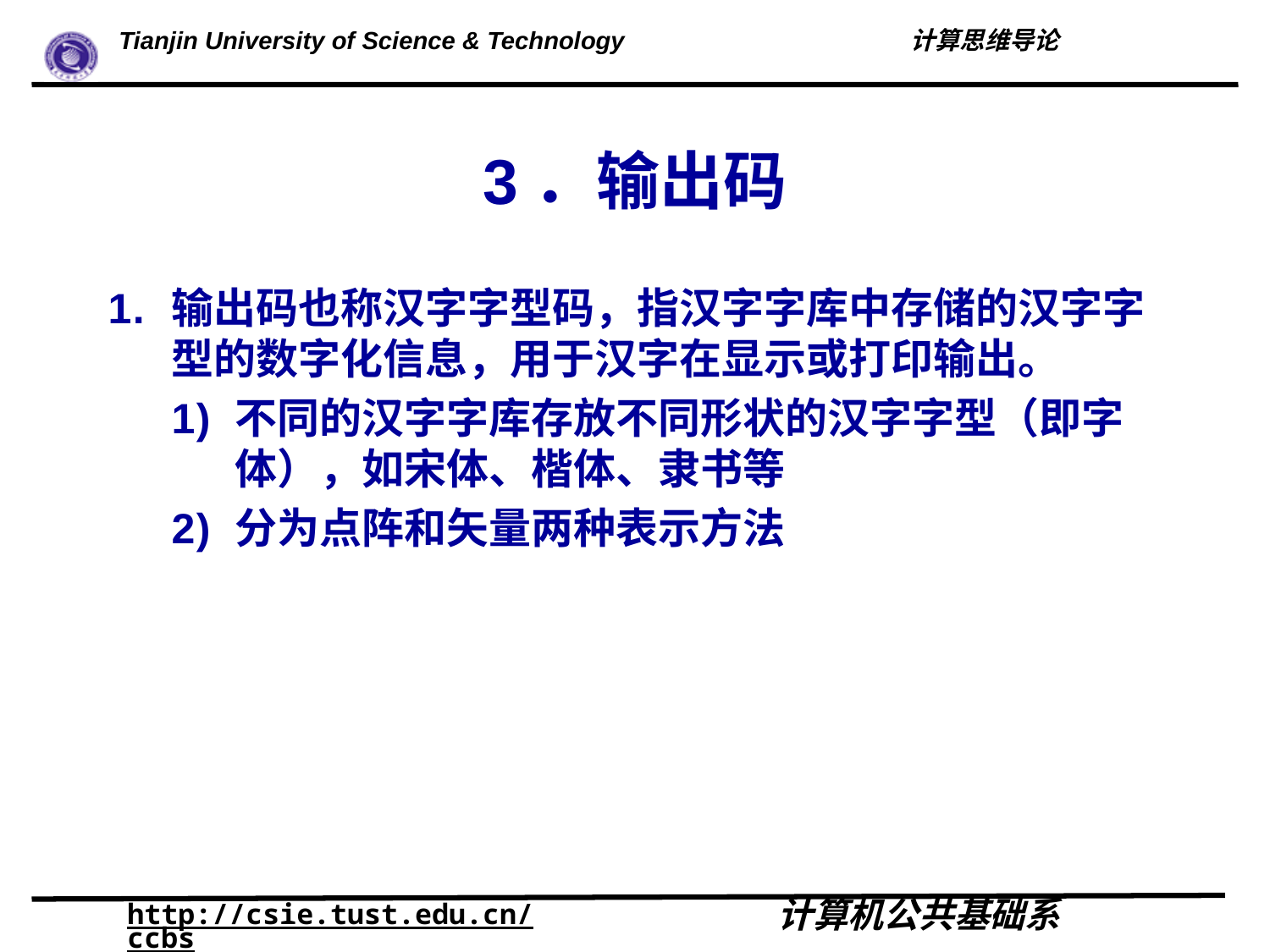

# 3．输出码
输出码也称汉字字型码，指汉字字库中存储的汉字字型的数字化信息，用于汉字在显示或打印输出。
不同的汉字字库存放不同形状的汉字字型（即字体），如宋体、楷体、隶书等
分为点阵和矢量两种表示方法